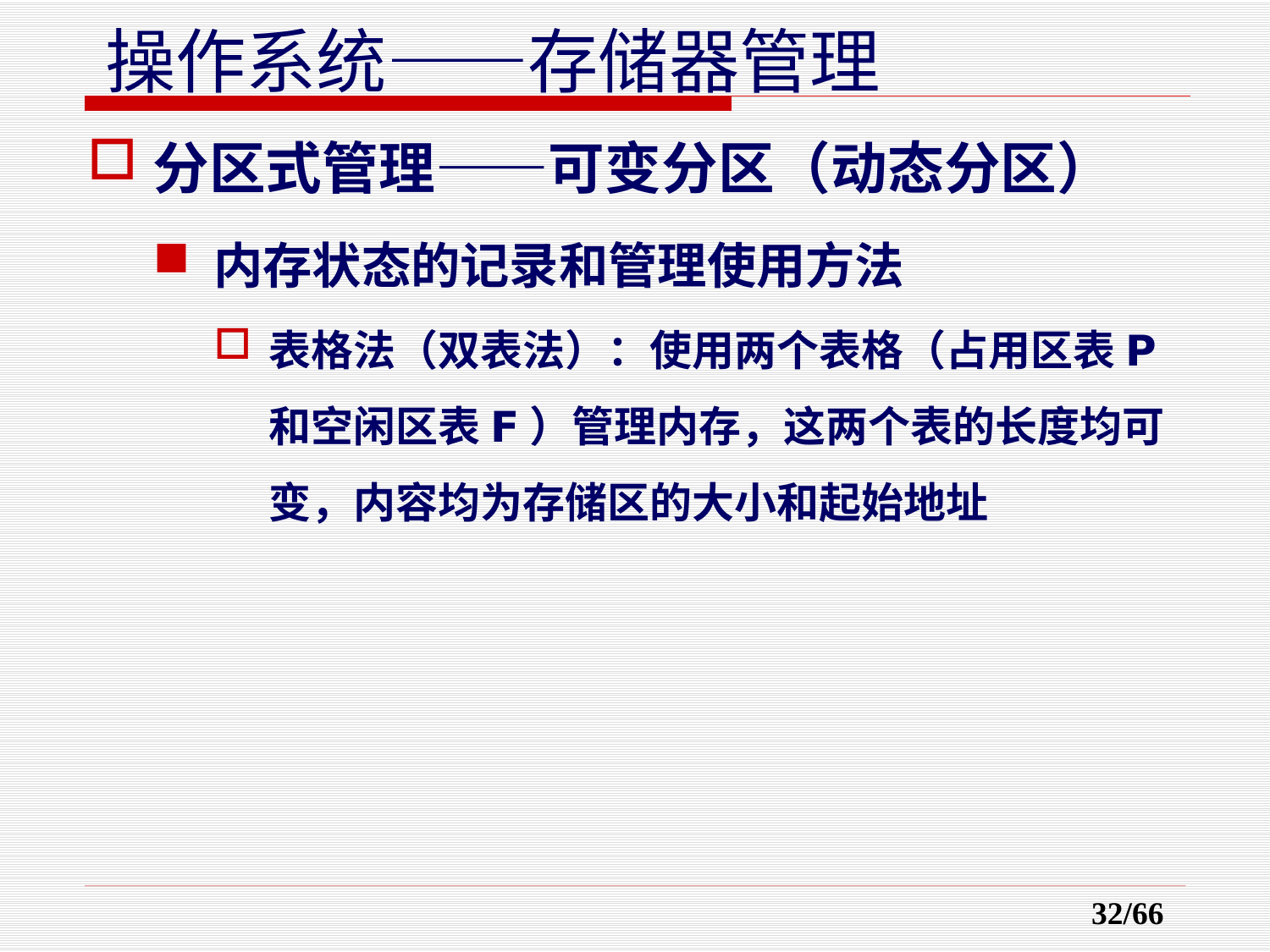

分区式管理——可变分区（动态分区）
内存状态的记录和管理使用方法
表格法（双表法）：使用两个表格（占用区表P和空闲区表F）管理内存，这两个表的长度均可变，内容均为存储区的大小和起始地址